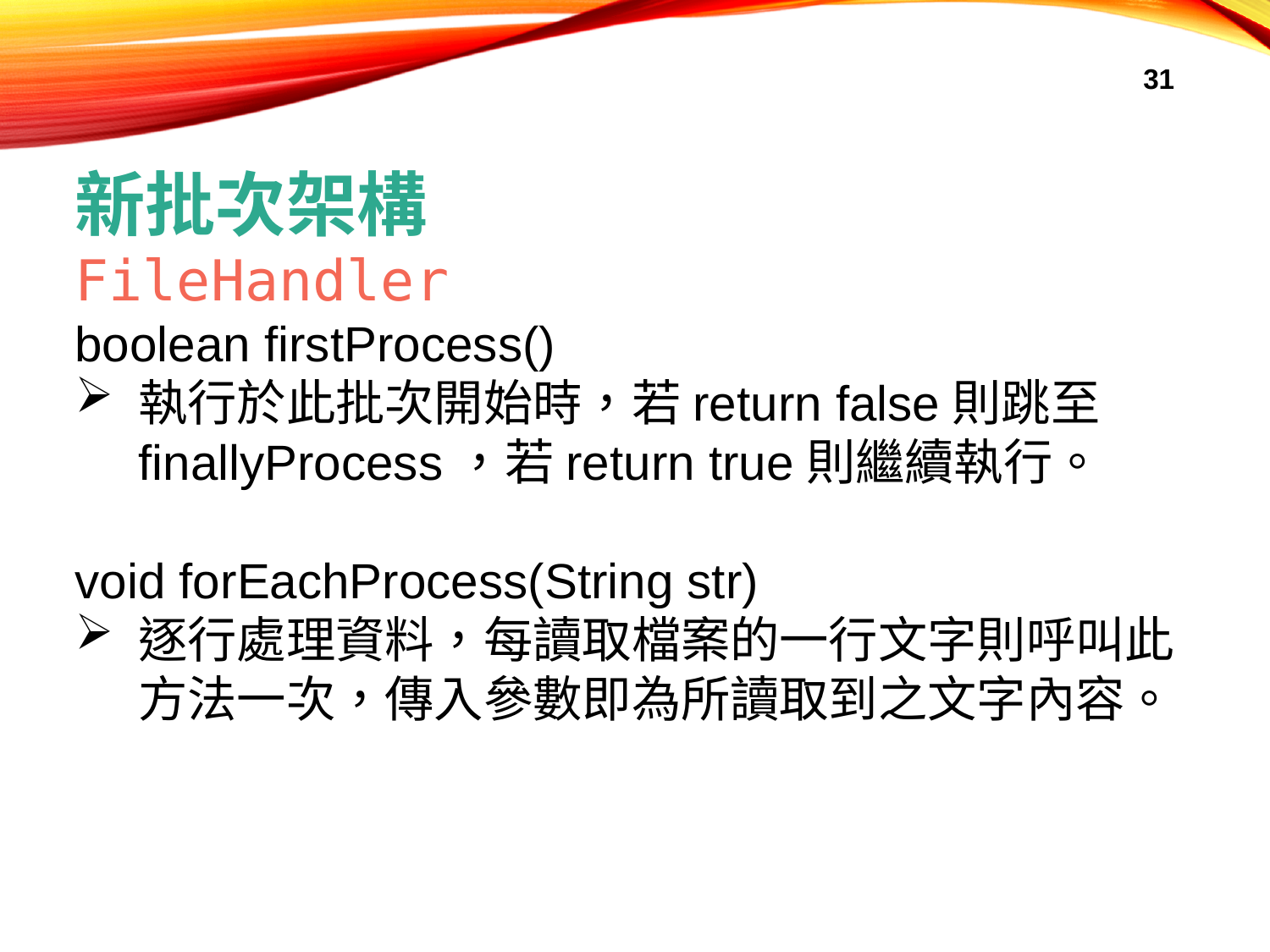

31
新批次架構
FileHandler
boolean firstProcess()
執行於此批次開始時，若return false則跳至finallyProcess，若return true則繼續執行。

void forEachProcess(String str)
逐行處理資料，每讀取檔案的一行文字則呼叫此方法一次，傳入參數即為所讀取到之文字內容。